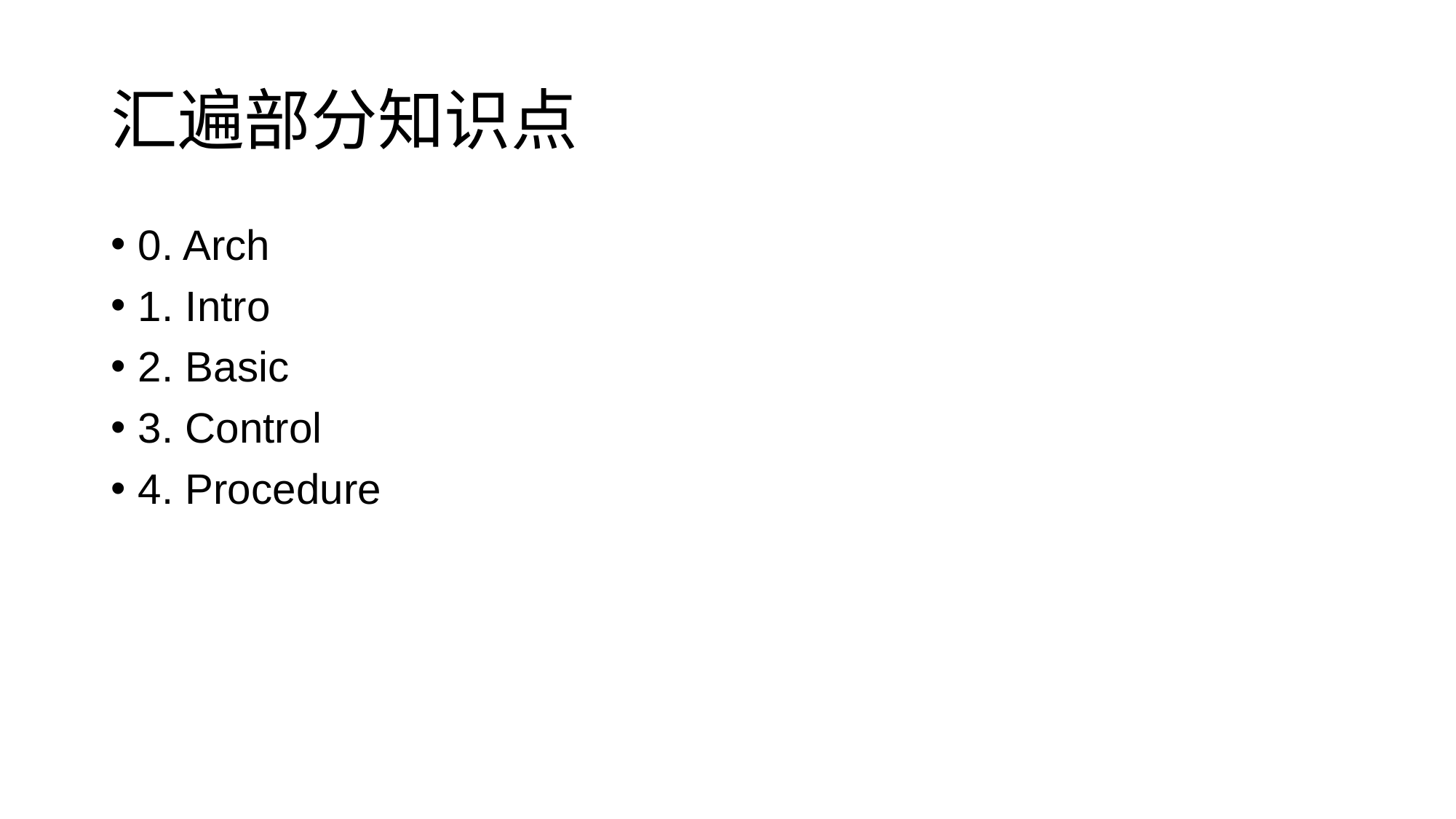

# 汇遍部分知识点
0. Arch
1. Intro
2. Basic
3. Control
4. Procedure